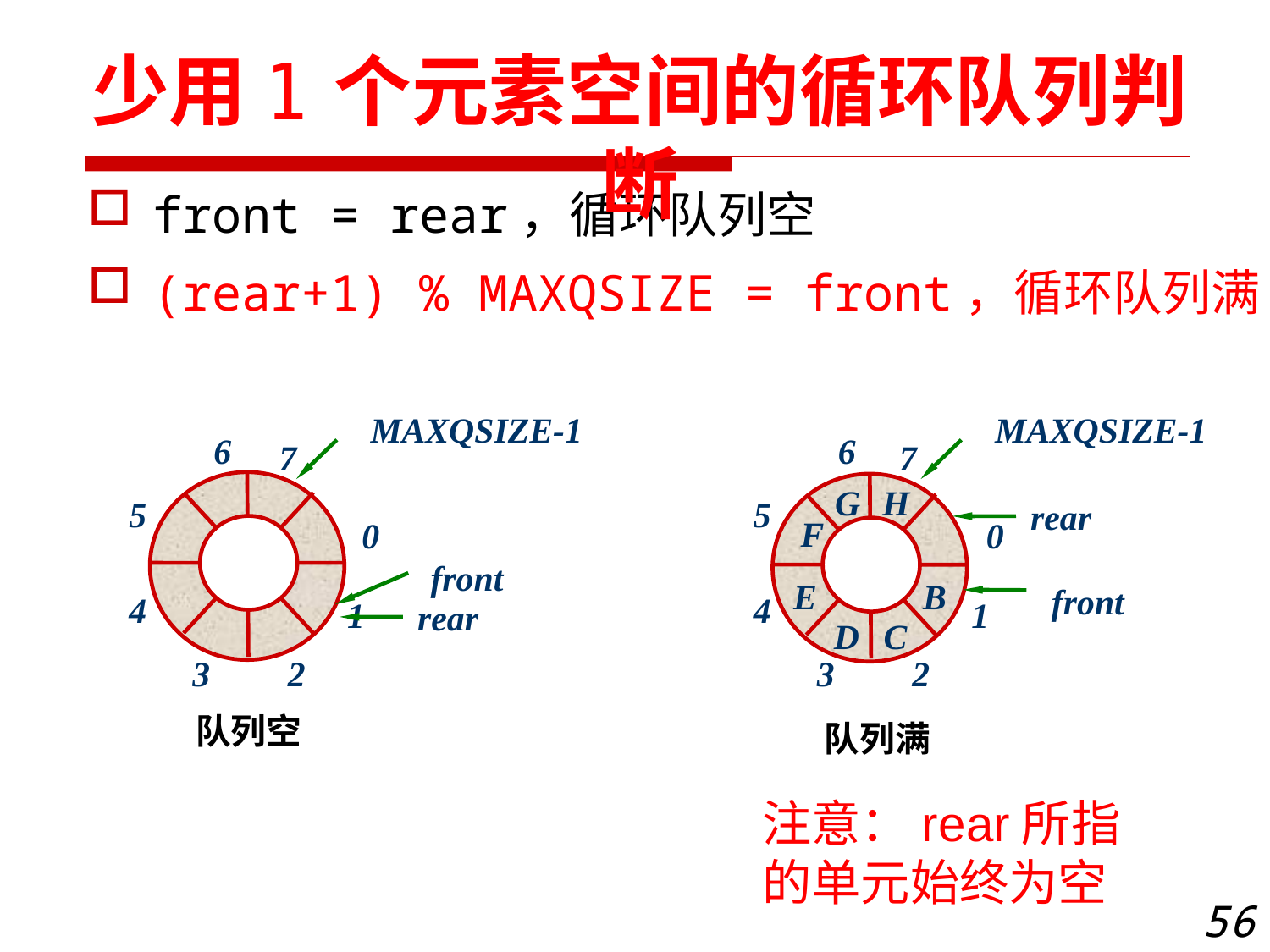

少用1个元素空间的循环队列判断
front = rear，循环队列空
(rear+1) % MAXQSIZE = front，循环队列满
 MAXQSIZE-1
6

C

5
0

front

4
1
rear

3
2
队列空
 MAXQSIZE-1
6

C

G
H

F

E
B
D
C
5
rear
0

front
4

1
3
2
7
7
队列满
注意：rear所指的单元始终为空
56